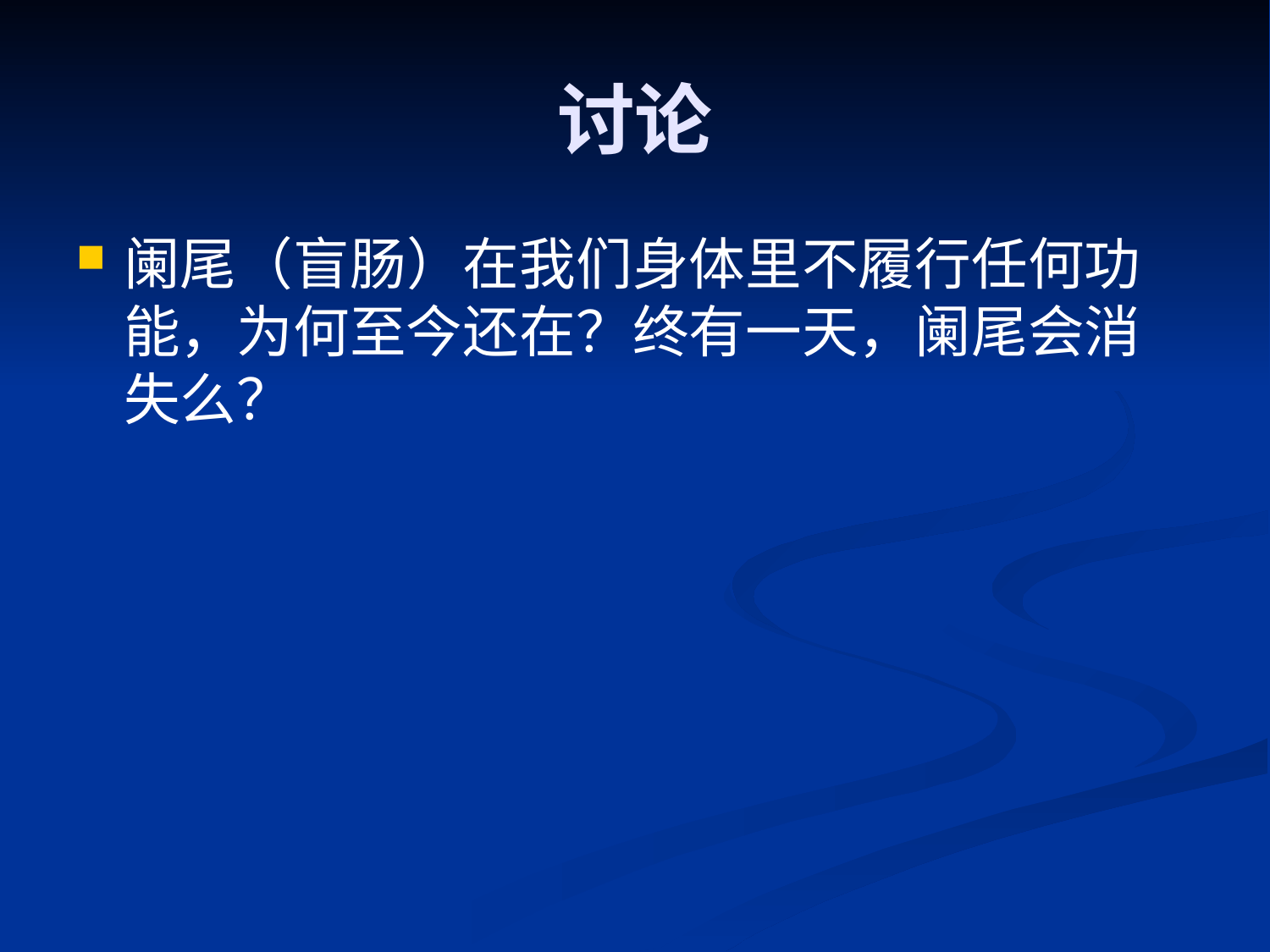

# 讨论
阑尾（盲肠）在我们身体里不履行任何功能，为何至今还在？终有一天，阑尾会消失么？